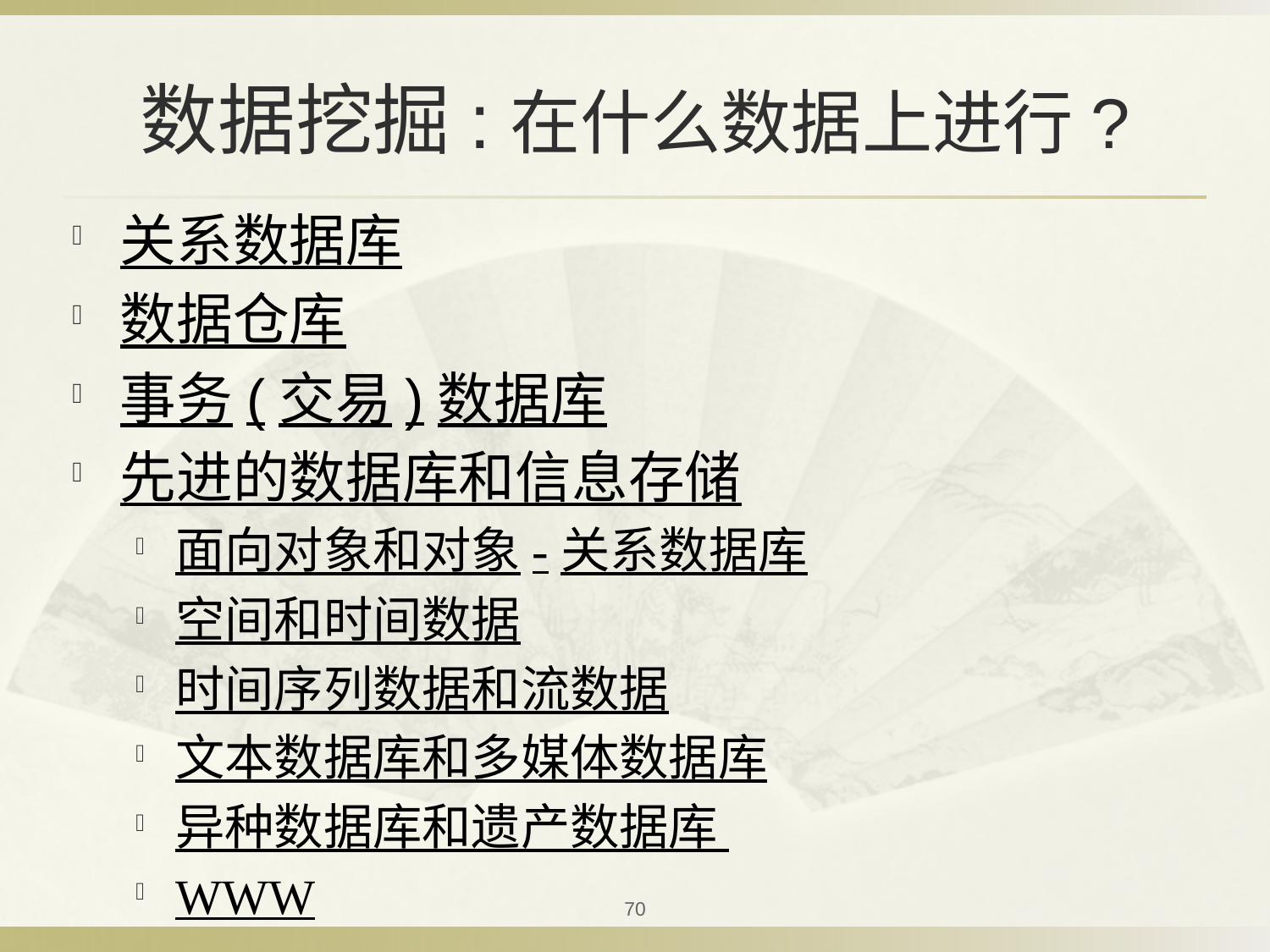

# 数据挖掘:在什么数据上进行?
关系数据库
数据仓库
事务(交易)数据库
先进的数据库和信息存储
面向对象和对象-关系数据库
空间和时间数据
时间序列数据和流数据
文本数据库和多媒体数据库
异种数据库和遗产数据库
WWW
70